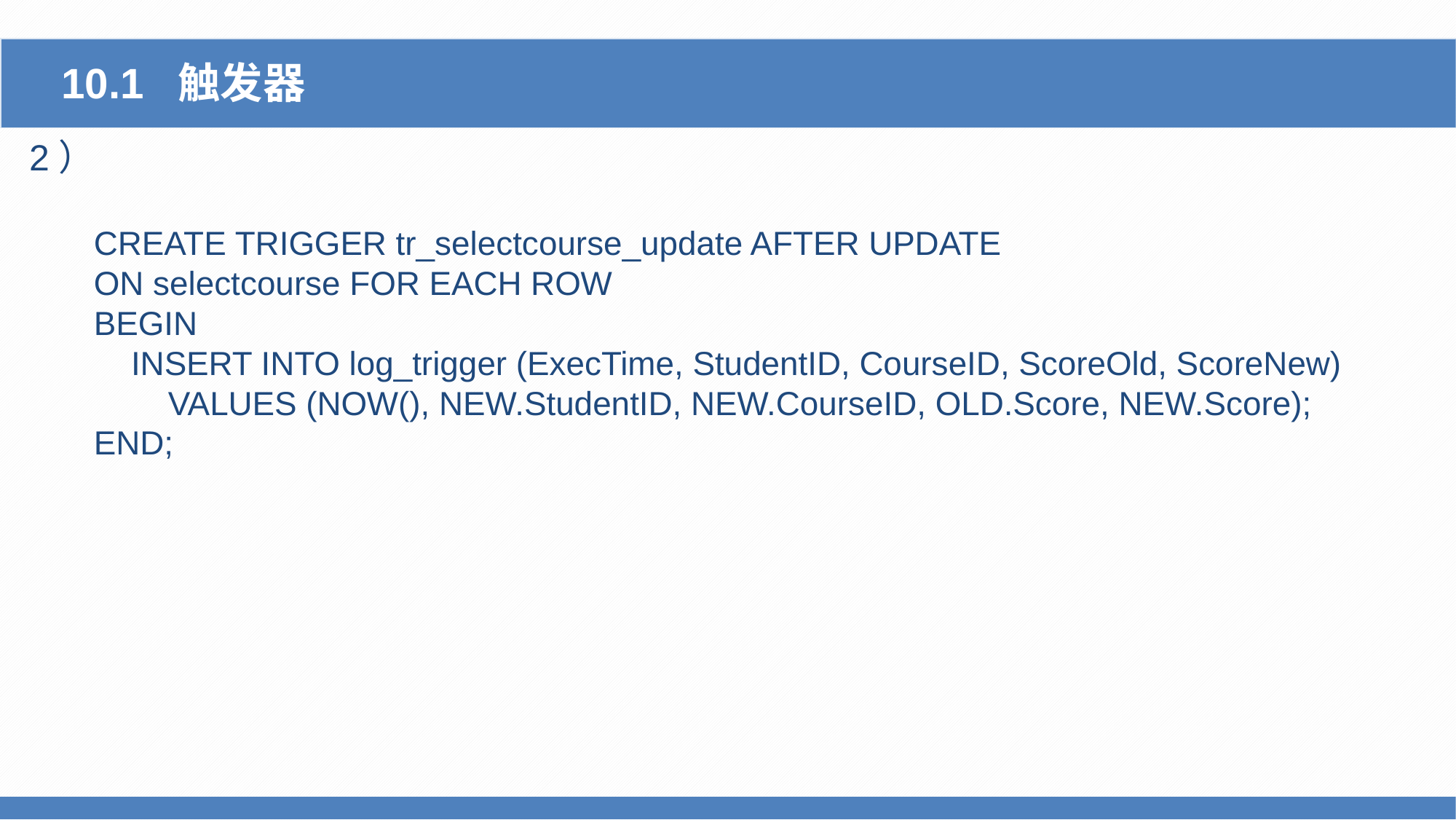

10.1  触发器
2）

CREATE TRIGGER tr_selectcourse_update AFTER UPDATE
ON selectcourse FOR EACH ROW
BEGIN
    INSERT INTO log_trigger (ExecTime, StudentID, CourseID, ScoreOld, ScoreNew)
        VALUES (NOW(), NEW.StudentID, NEW.CourseID, OLD.Score, NEW.Score);
END;